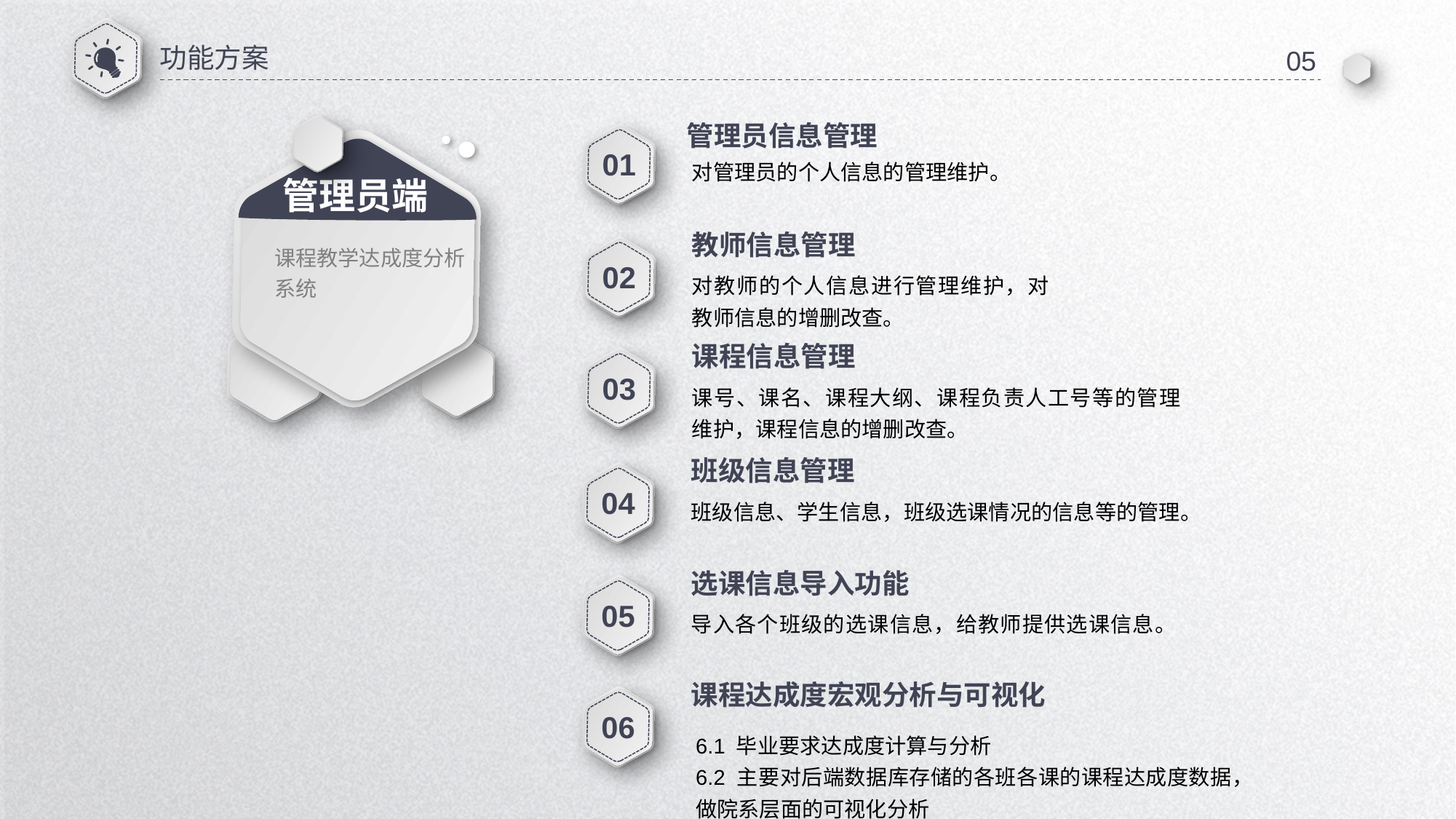

功能方案

05

管理员信息管理

01

对管理员的个人信息的管理维护。
管理员端
教师信息管理
课程教学达成度分析系统

02
对教师的个人信息进行管理维护，对教师信息的增删改查。

课程信息管理

03
课号、课名、课程大纲、课程负责人工号等的管理维护，课程信息的增删改查。
班级信息管理

04
班级信息、学生信息，班级选课情况的信息等的管理。
选课信息导入功能

05
导入各个班级的选课信息，给教师提供选课信息。
课程达成度宏观分析与可视化

06
6.1 毕业要求达成度计算与分析
6.2 主要对后端数据库存储的各班各课的课程达成度数据，做院系层面的可视化分析